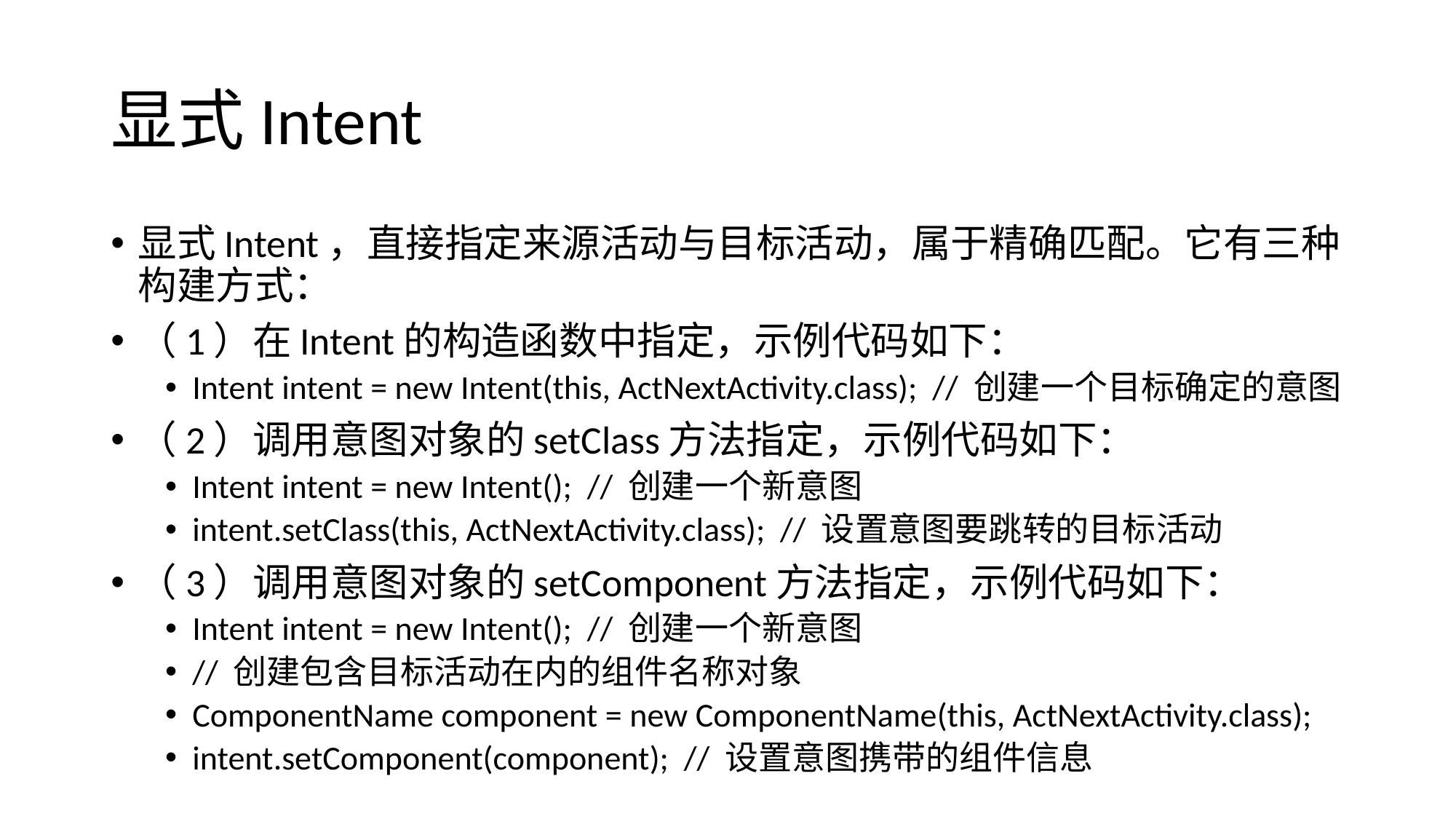

# 显式Intent
显式Intent，直接指定来源活动与目标活动，属于精确匹配。它有三种构建方式：
（1）在Intent的构造函数中指定，示例代码如下：
Intent intent = new Intent(this, ActNextActivity.class);  // 创建一个目标确定的意图
（2）调用意图对象的setClass方法指定，示例代码如下：
Intent intent = new Intent();  // 创建一个新意图
intent.setClass(this, ActNextActivity.class);  // 设置意图要跳转的目标活动
（3）调用意图对象的setComponent方法指定，示例代码如下：
Intent intent = new Intent();  // 创建一个新意图
// 创建包含目标活动在内的组件名称对象
ComponentName component = new ComponentName(this, ActNextActivity.class);
intent.setComponent(component);  // 设置意图携带的组件信息